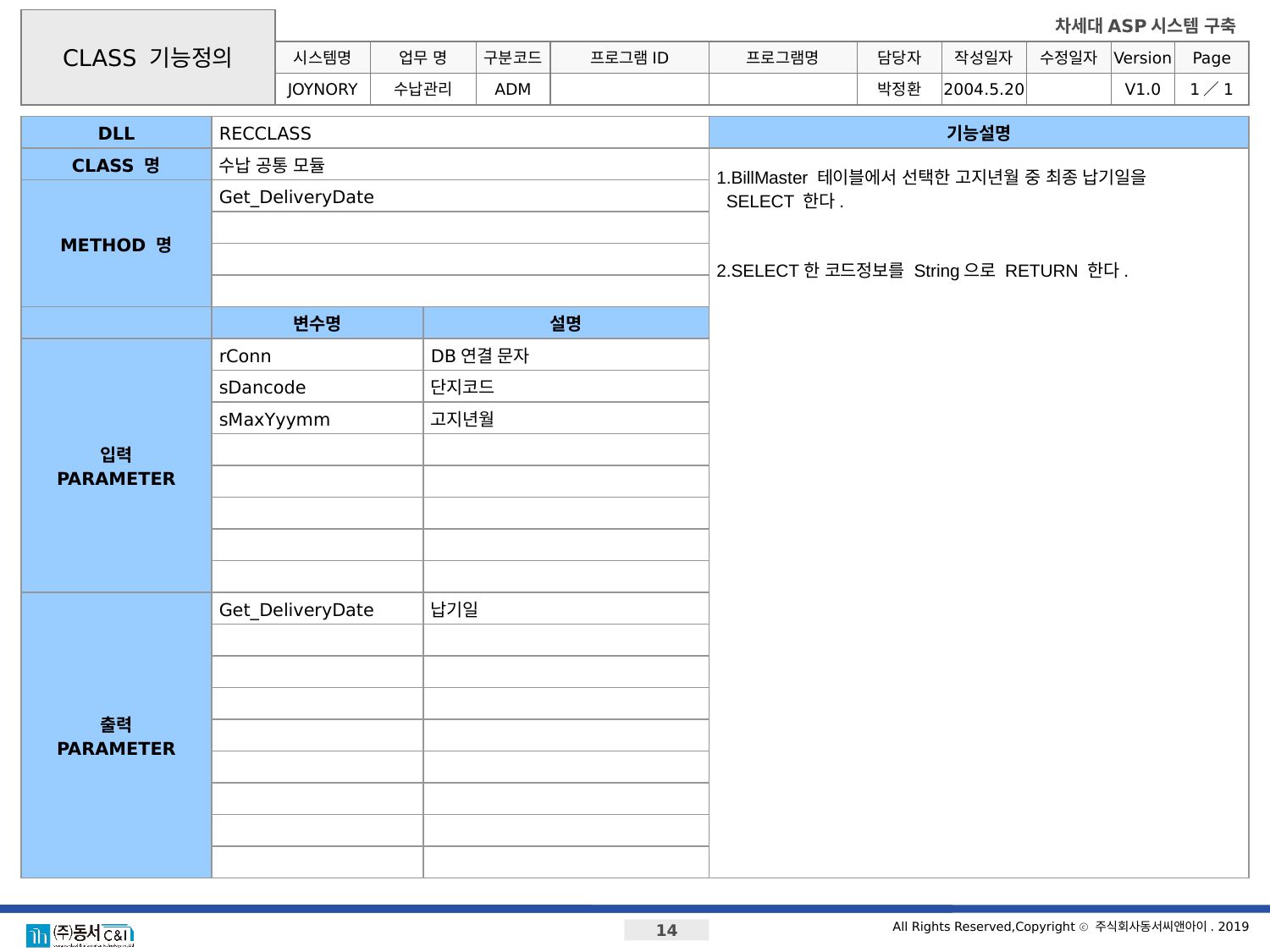

CLASS 기능정의
DLL
RECCLASS
기능설명
CLASS 명
수납 공통 모듈
1.BillMaster 테이블에서 선택한 고지년월 중 최종 납기일을
  SELECT 한다.

2.SELECT한 코드정보를 String으로 RETURN 한다.

METHOD 명
Get_DeliveryDate

변수명
설명
입력
PARAMETER
rConn
DB연결 문자
sDancode
단지코드
sMaxYyymm
고지년월

출력
PARAMETER
Get_DeliveryDate
납기일